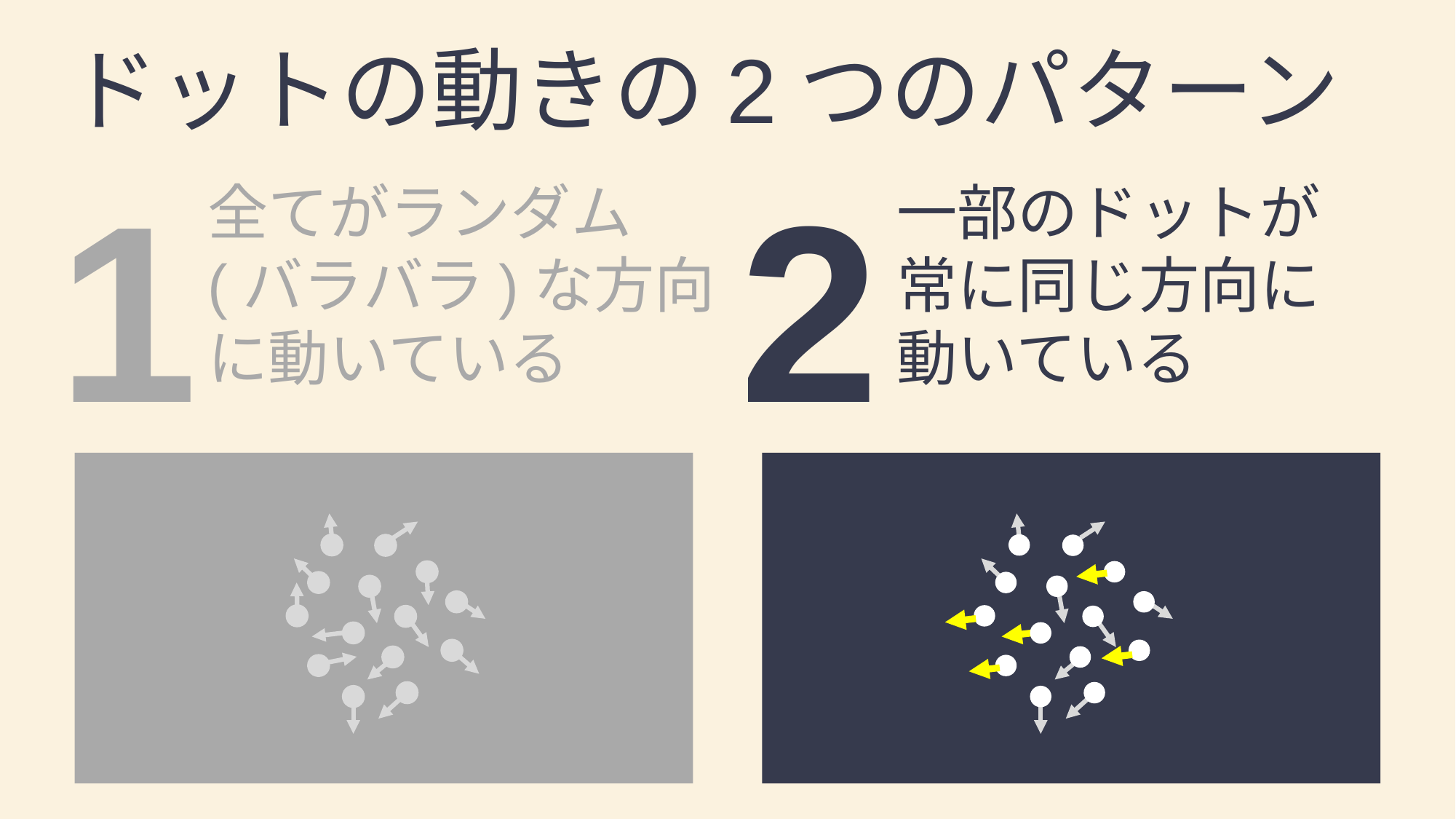

# ドットの動きの2つのパターン
1
2
全てがランダム
(バラバラ)な方向に動いている
一部のドットが
常に同じ方向に
動いている